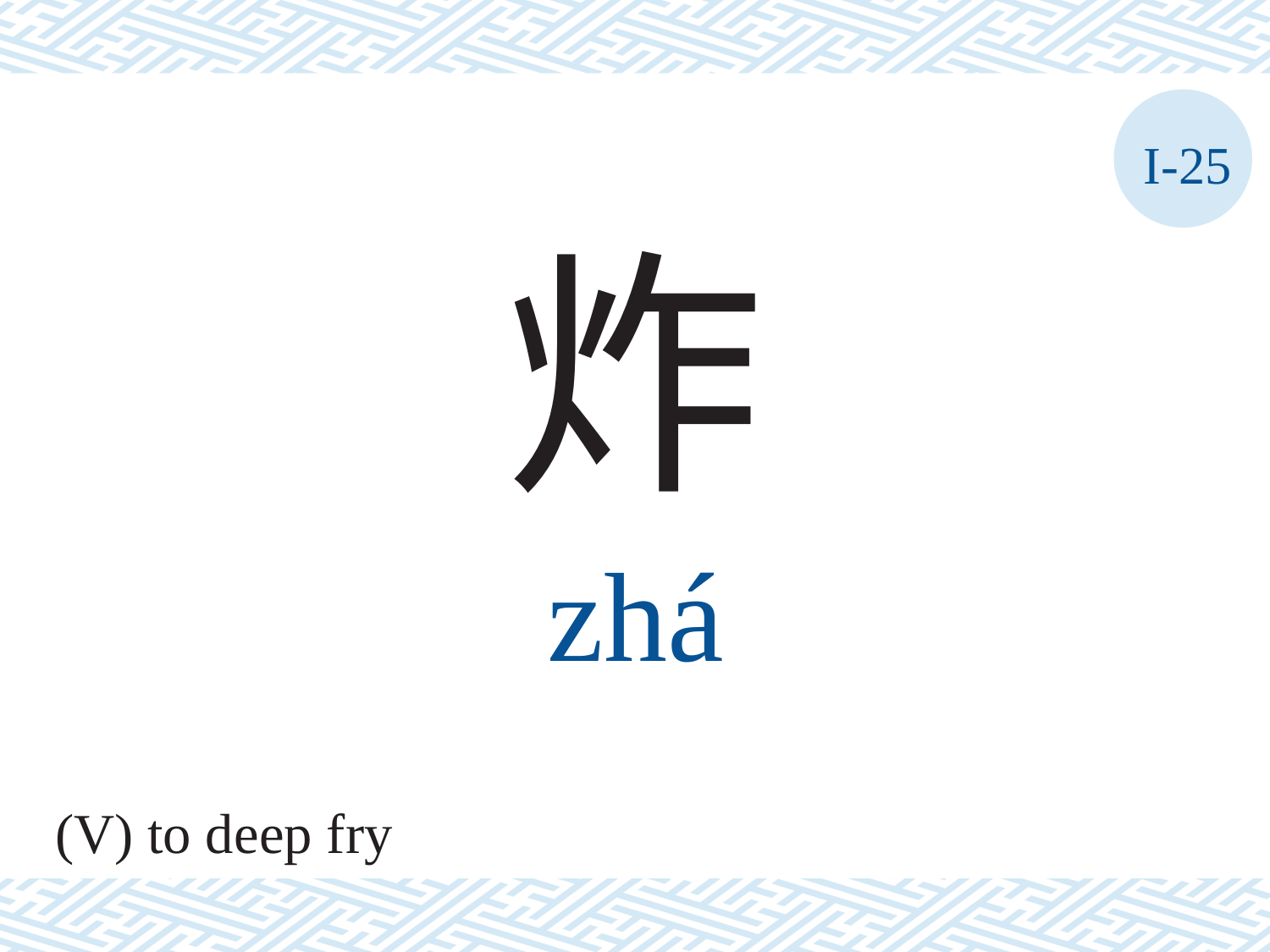

I-25
炸
zhá
(V) to deep fry